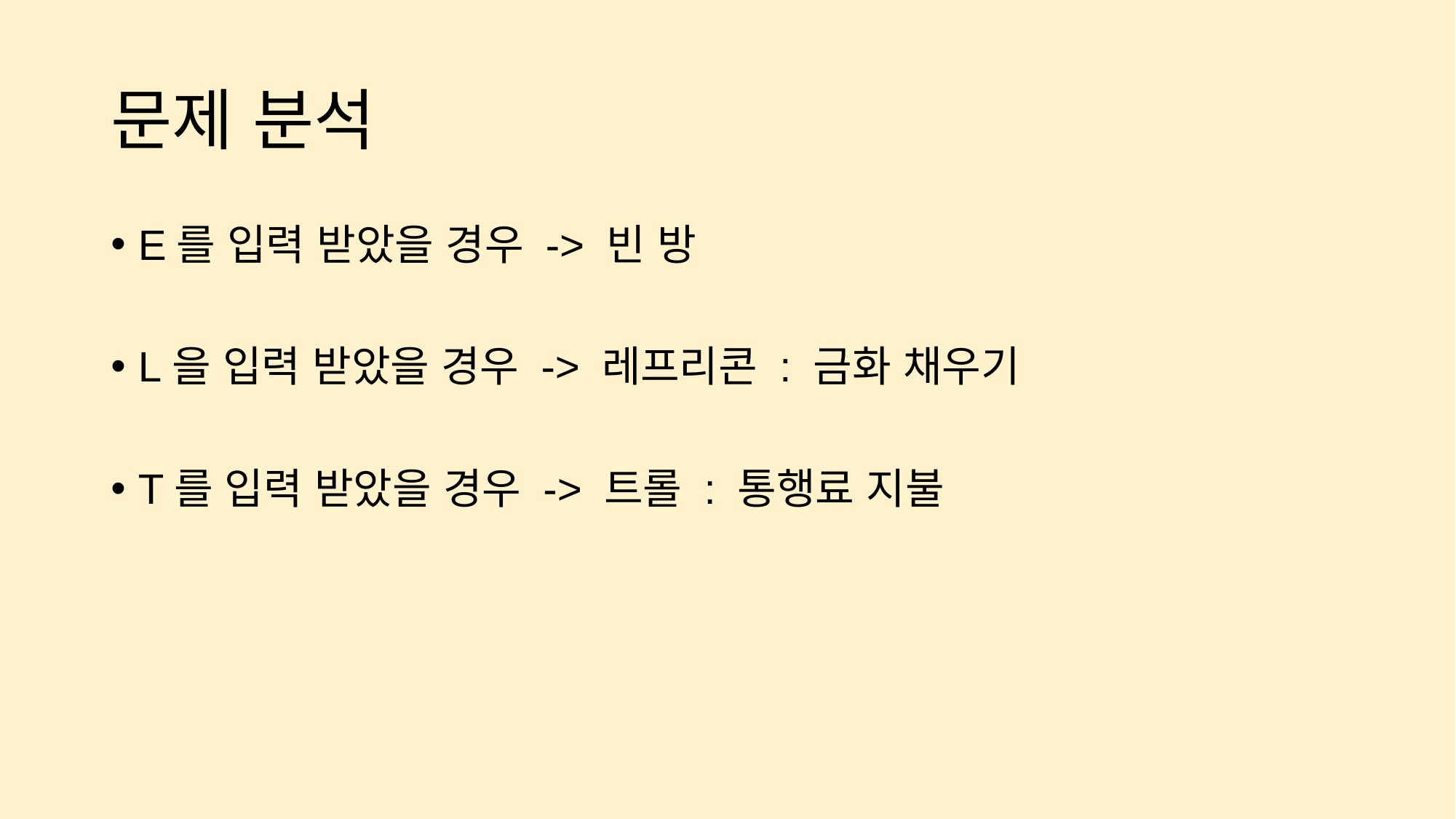

# 문제 분석
E를 입력 받았을 경우 -> 빈 방

L을 입력 받았을 경우 -> 레프리콘 : 금화 채우기

T를 입력 받았을 경우 -> 트롤 : 통행료 지불